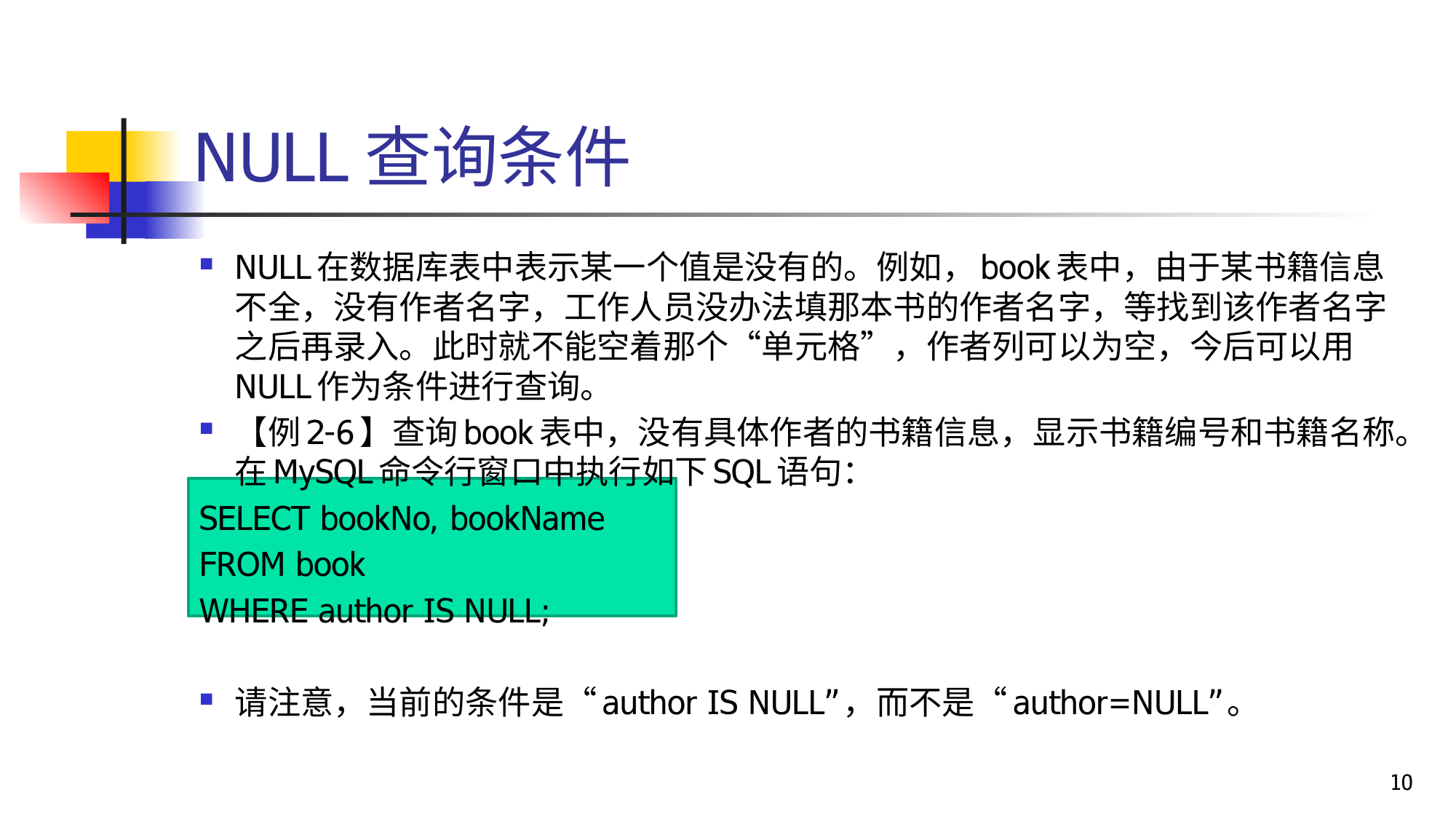

# NULL查询条件
NULL在数据库表中表示某一个值是没有的。例如，book表中，由于某书籍信息不全，没有作者名字，工作人员没办法填那本书的作者名字，等找到该作者名字之后再录入。此时就不能空着那个“单元格”，作者列可以为空，今后可以用NULL作为条件进行查询。
【例2-6】查询book表中，没有具体作者的书籍信息，显示书籍编号和书籍名称。在MySQL命令行窗口中执行如下SQL语句：
SELECT bookNo, bookName
FROM book
WHERE author IS NULL;

请注意，当前的条件是“author IS NULL”，而不是“author=NULL”。

10